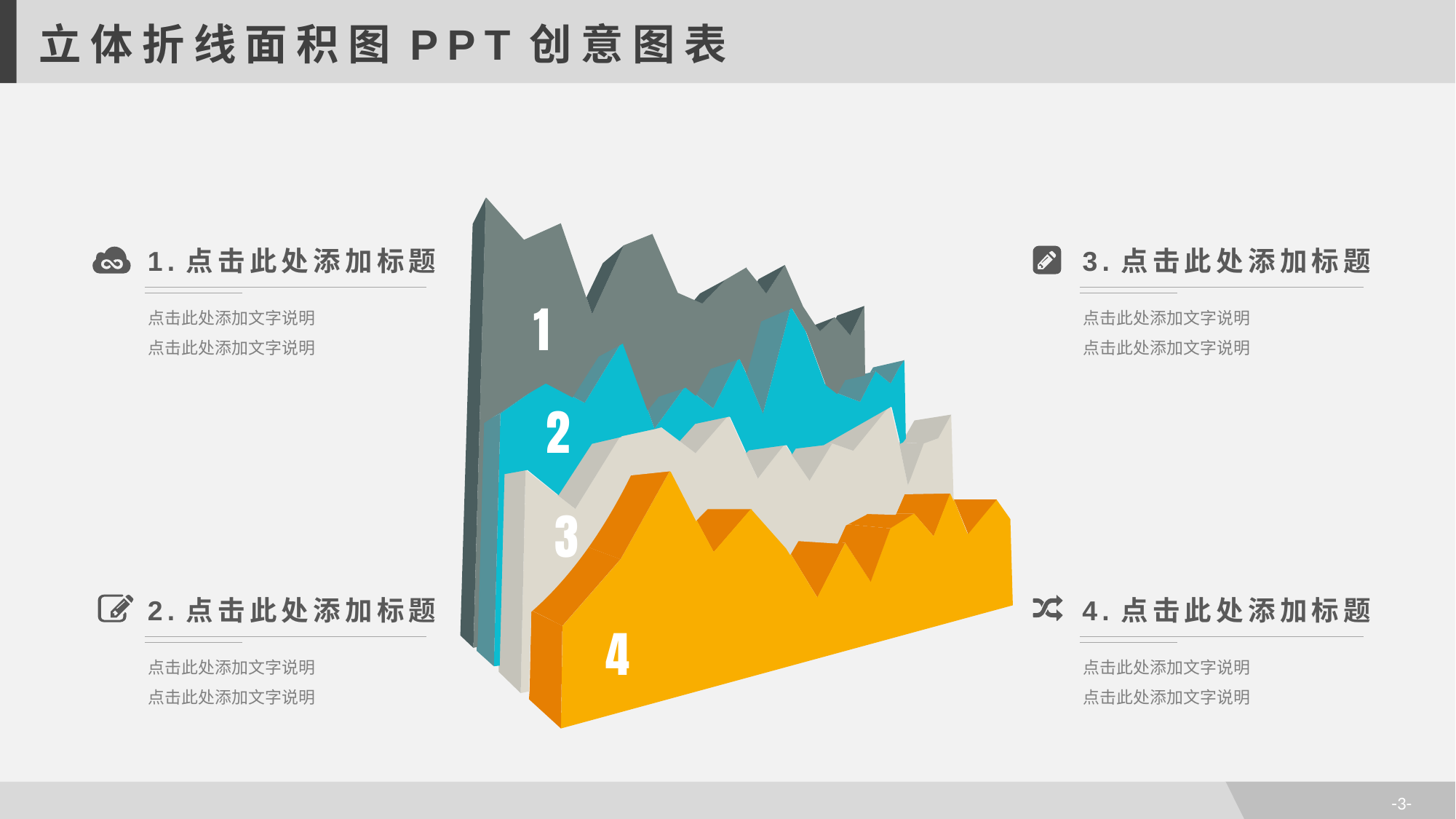

立体折线面积图PPT创意图表

1.点击此处添加标题

点击此处添加文字说明
点击此处添加文字说明
3.点击此处添加标题

点击此处添加文字说明
点击此处添加文字说明
1
2
3
2.点击此处添加标题

点击此处添加文字说明
点击此处添加文字说明
4.点击此处添加标题

点击此处添加文字说明
点击此处添加文字说明
4
-3-